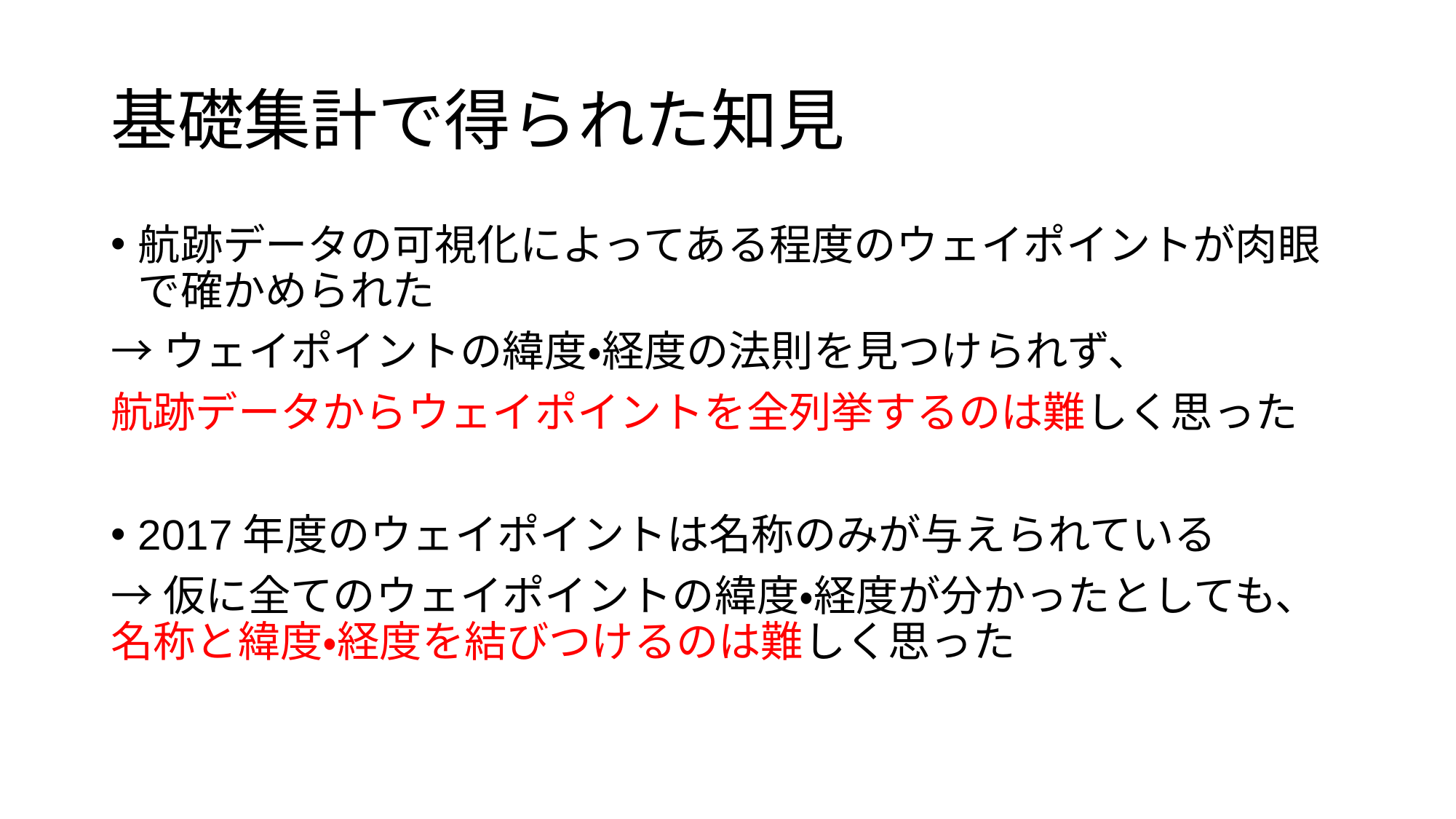

# 基礎集計で得られた知見
航跡データの可視化によってある程度のウェイポイントが肉眼で確かめられた
→ウェイポイントの緯度・経度の法則を見つけられず、
航跡データからウェイポイントを全列挙するのは難しく思った

2017年度のウェイポイントは名称のみが与えられている
→仮に全てのウェイポイントの緯度・経度が分かったとしても、名称と緯度・経度を結びつけるのは難しく思った